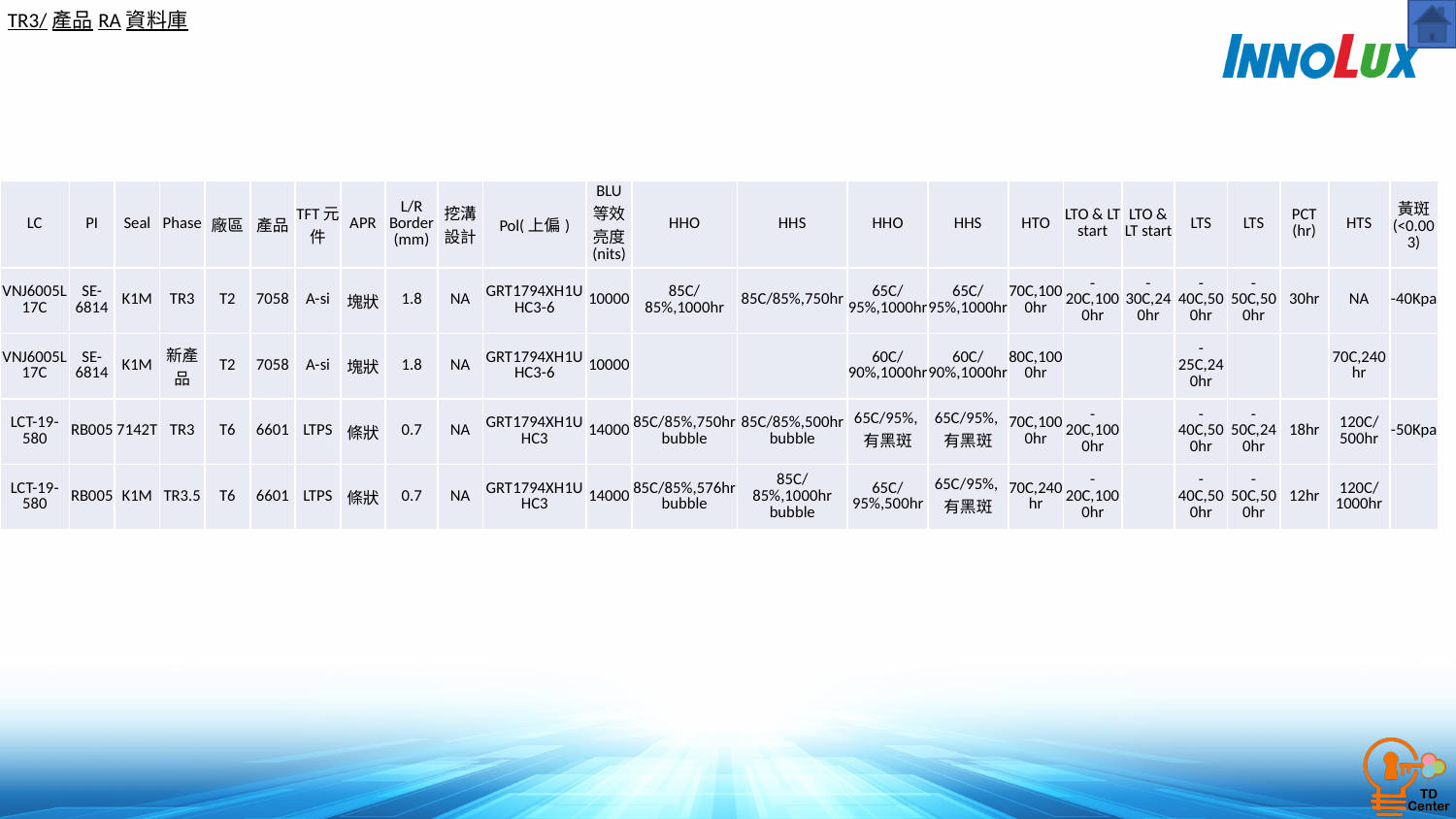

TR3/產品RA資料庫

| LC | PI | Seal | Phase | 廠區 | 產品 | TFT元件 | APR | L/R Border (mm) | 挖溝設計 | Pol(上偏) | BLU 等效亮度 (nits) | HHO | HHS | HHO | HHS | HTO | LTO & LT start | LTO & LT start | LTS | LTS | PCT (hr) | HTS | 黃斑 (<0.003) |
| --- | --- | --- | --- | --- | --- | --- | --- | --- | --- | --- | --- | --- | --- | --- | --- | --- | --- | --- | --- | --- | --- | --- | --- |
| VNJ6005L17C | SE-6814 | K1M | TR3 | T2 | 7058 | A-si | 塊狀 | 1.8 | NA | GRT1794XH1UHC3-6 | 10000 | 85C/85%,1000hr | 85C/85%,750hr | 65C/95%,1000hr | 65C/95%,1000hr | 70C,1000hr | -20C,1000hr | -30C,240hr | -40C,500hr | -50C,500hr | 30hr | NA | -40Kpa |
| VNJ6005L17C | SE-6814 | K1M | 新產品 | T2 | 7058 | A-si | 塊狀 | 1.8 | NA | GRT1794XH1UHC3-6 | 10000 |  |  | 60C/90%,1000hr | 60C/90%,1000hr | 80C,1000hr |  |  | -25C,240hr |  |  | 70C,240hr |  |
| LCT-19-580 | RB005 | 7142T | TR3 | T6 | 6601 | LTPS | 條狀 | 0.7 | NA | GRT1794XH1UHC3 | 14000 | 85C/85%,750hr bubble | 85C/85%,500hr bubble | 65C/95%,有黑斑 | 65C/95%,有黑斑 | 70C,1000hr | -20C,1000hr |  | -40C,500hr | -50C,240hr | 18hr | 120C/500hr | -50Kpa |
| LCT-19-580 | RB005 | K1M | TR3.5 | T6 | 6601 | LTPS | 條狀 | 0.7 | NA | GRT1794XH1UHC3 | 14000 | 85C/85%,576hr bubble | 85C/85%,1000hr bubble | 65C/95%,500hr | 65C/95%,有黑斑 | 70C,240hr | -20C,1000hr |  | -40C,500hr | -50C,500hr | 12hr | 120C/1000hr |  |